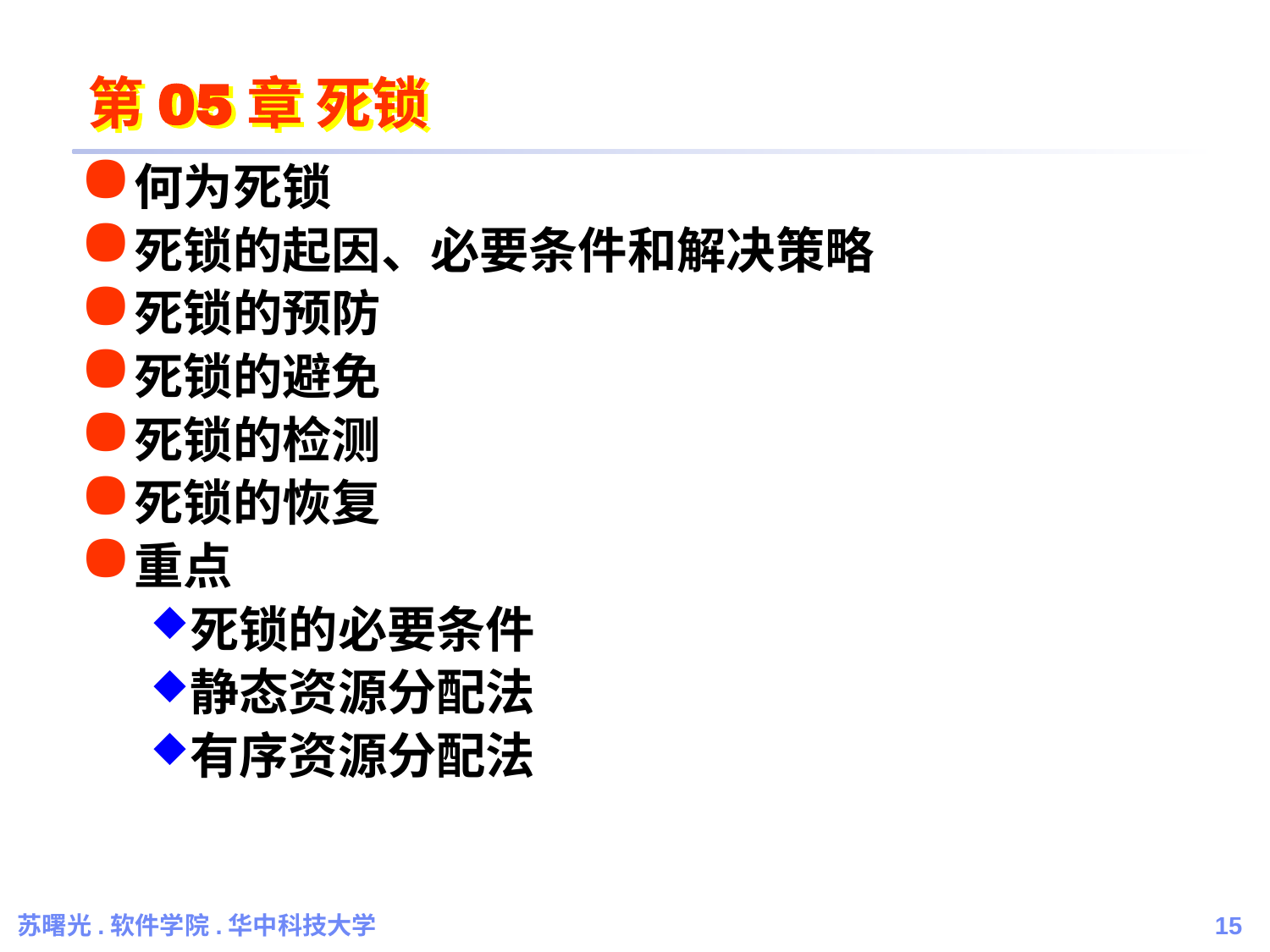

# 第05章 死锁
何为死锁
死锁的起因、必要条件和解决策略
死锁的预防
死锁的避免
死锁的检测
死锁的恢复
重点
死锁的必要条件
静态资源分配法
有序资源分配法
苏曙光.软件学院.华中科技大学
15